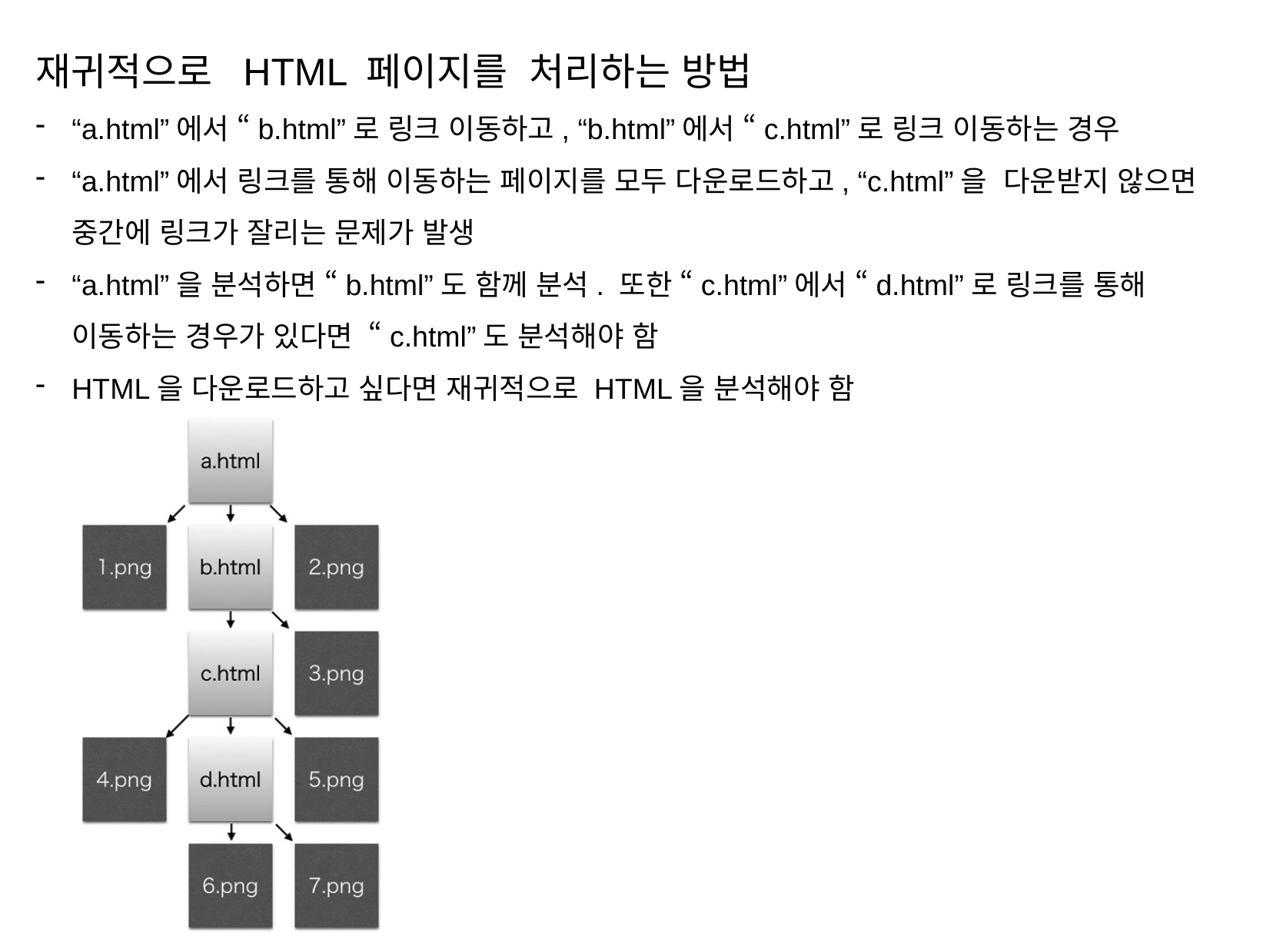

재귀적으로  HTML 페이지를  처리하는 방법
“a.html”에서 “b.html”로 링크 이동하고, “b.html”에서 “c.html”로 링크 이동하는 경우
“a.html”에서 링크를 통해 이동하는 페이지를 모두 다운로드하고, “c.html”을  다운받지 않으면 중간에 링크가 잘리는 문제가 발생
“a.html”을 분석하면 “b.html”도 함께 분석. 또한 “c.html”에서 “d.html”로 링크를 통해 이동하는 경우가 있다면  “c.html”도 분석해야 함
HTML을 다운로드하고 싶다면 재귀적으로 HTML을 분석해야 함